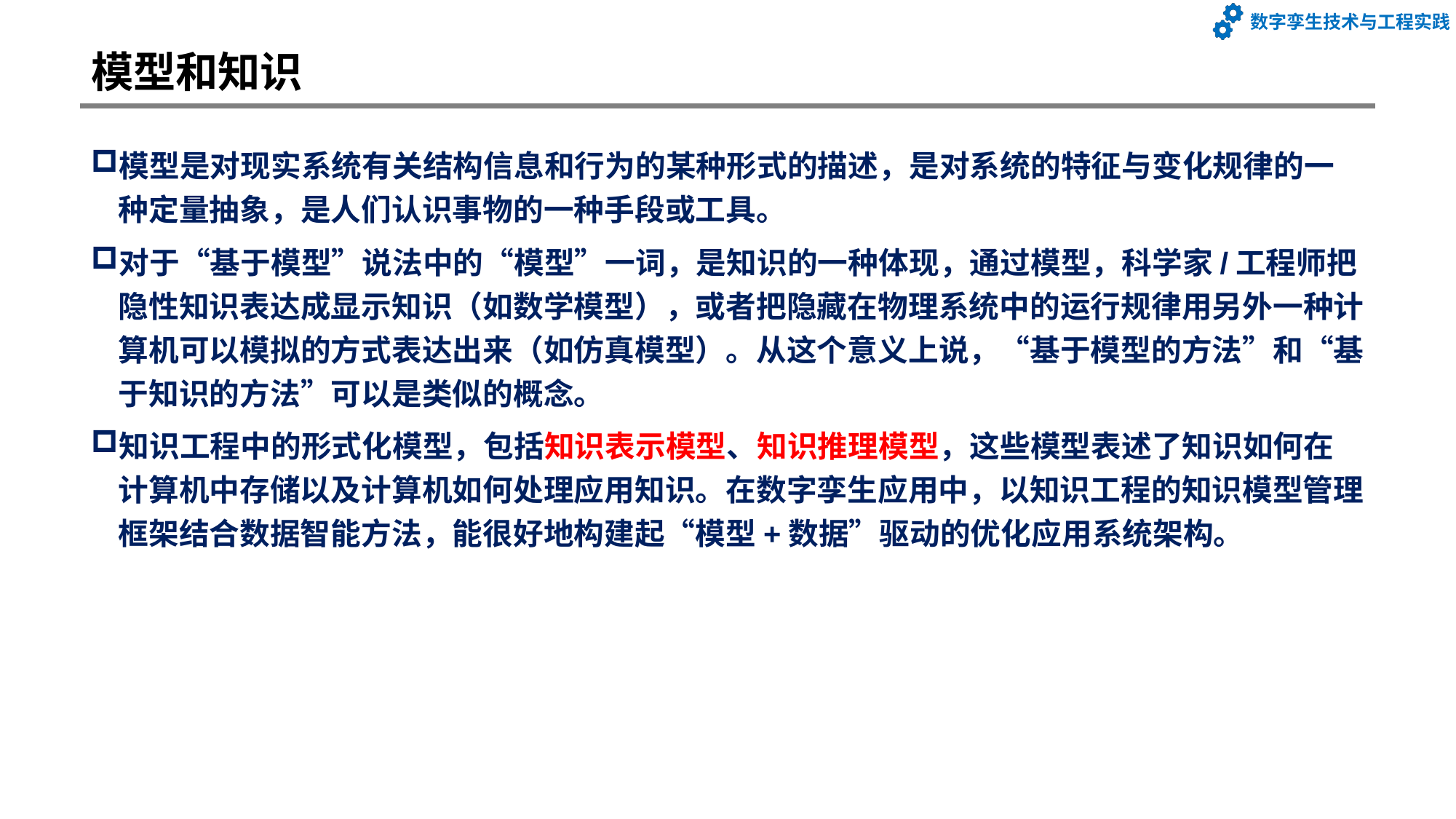

# 模型和知识
模型是对现实系统有关结构信息和行为的某种形式的描述，是对系统的特征与变化规律的一种定量抽象，是人们认识事物的一种手段或工具。
对于“基于模型”说法中的“模型”一词，是知识的一种体现，通过模型，科学家/工程师把隐性知识表达成显示知识（如数学模型），或者把隐藏在物理系统中的运行规律用另外一种计算机可以模拟的方式表达出来（如仿真模型）。从这个意义上说，“基于模型的方法”和“基于知识的方法”可以是类似的概念。
知识工程中的形式化模型，包括知识表示模型、知识推理模型，这些模型表述了知识如何在计算机中存储以及计算机如何处理应用知识。在数字孪生应用中，以知识工程的知识模型管理框架结合数据智能方法，能很好地构建起“模型+数据”驱动的优化应用系统架构。